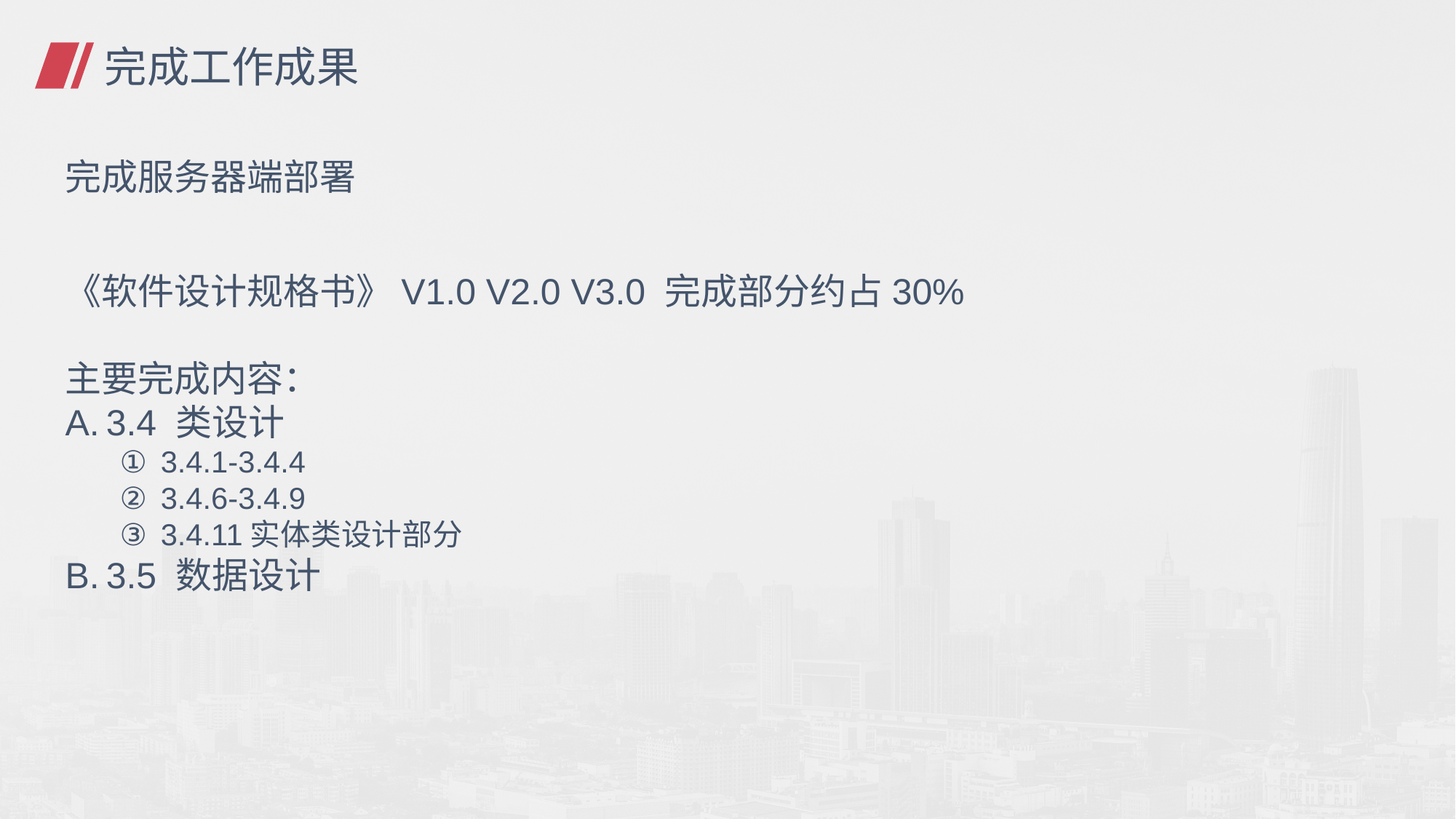

# 完成工作成果
完成服务器端部署
《软件设计规格书》V1.0 V2.0 V3.0 完成部分约占30%

主要完成内容：
3.4 类设计
3.4.1-3.4.4
3.4.6-3.4.9
3.4.11实体类设计部分
3.5 数据设计